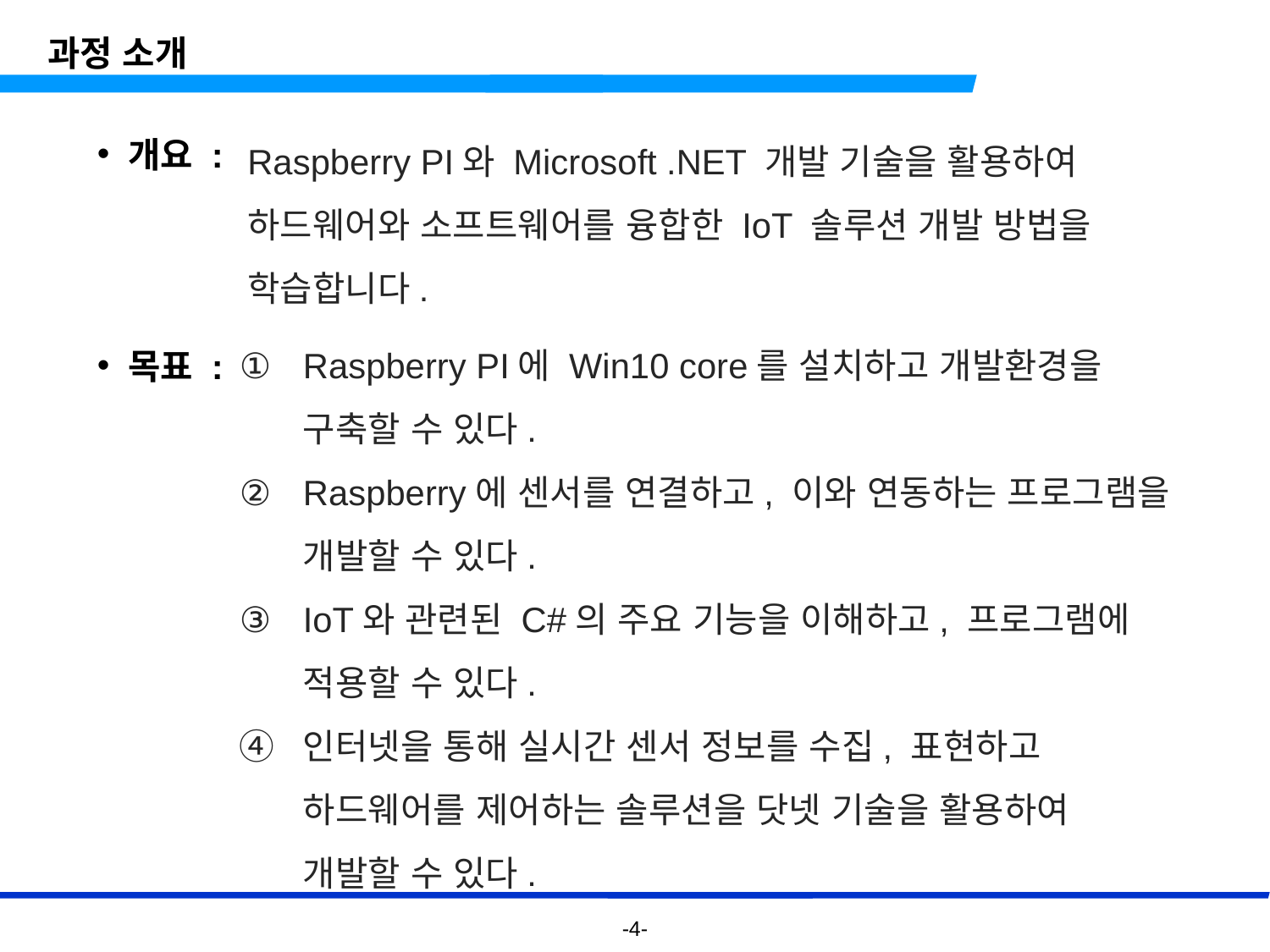

과정 소개
Raspberry PI와 Microsoft .NET 개발 기술을 활용하여
하드웨어와 소프트웨어를 융합한 IoT 솔루션 개발 방법을
학습합니다.
 개요 :

 목표 :

①	Raspberry PI에 Win10 core를 설치하고 개발환경을
구축할 수 있다.
②	Raspberry에 센서를 연결하고, 이와 연동하는 프로그램을 개발할 수 있다.
IoT와 관련된 C#의 주요 기능을 이해하고, 프로그램에
적용할 수 있다.
인터넷을 통해 실시간 센서 정보를 수집, 표현하고
하드웨어를 제어하는 솔루션을 닷넷 기술을 활용하여
개발할 수 있다.